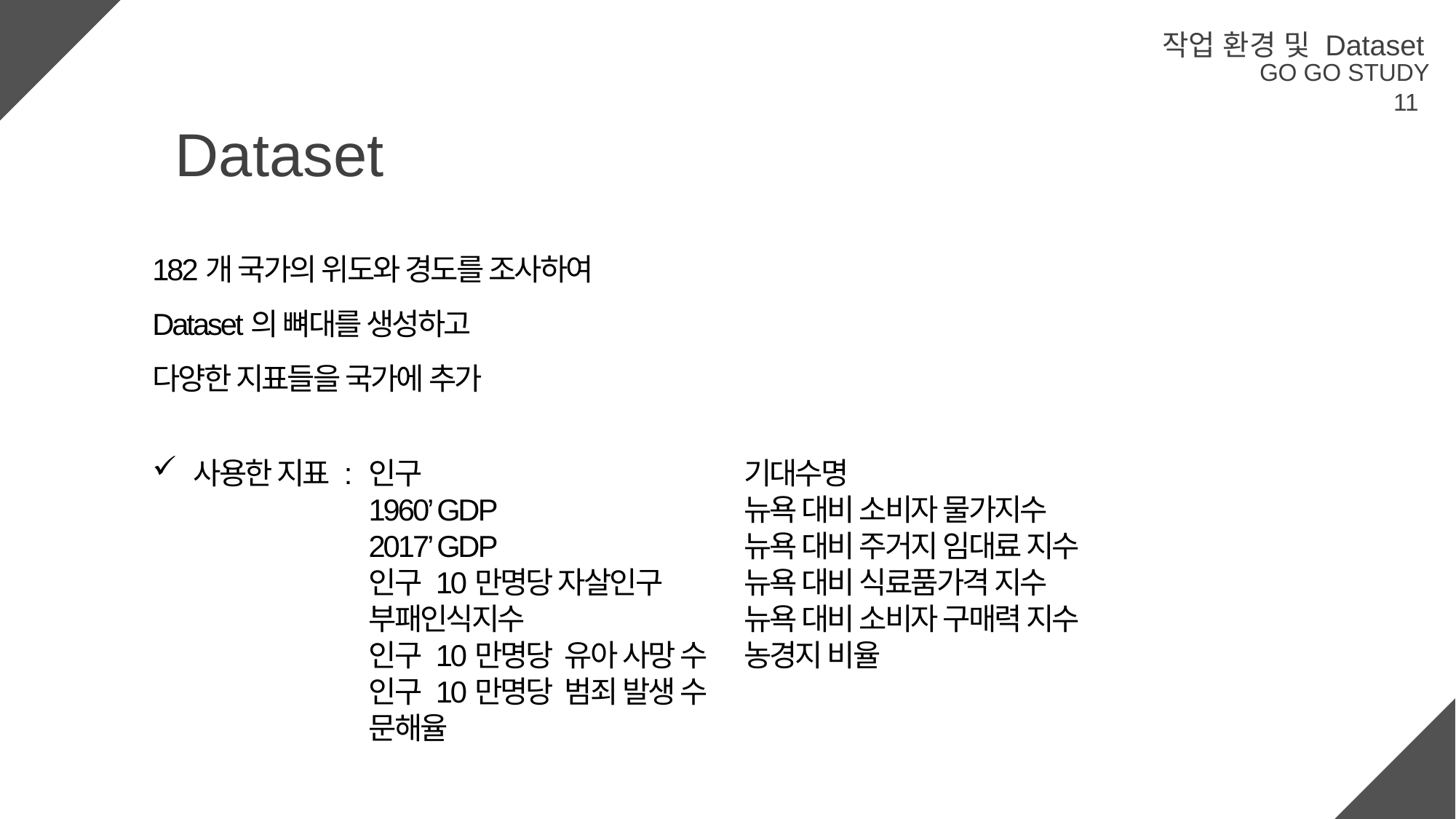

작업 환경 및 Dataset
GO GO STUDY
11
Dataset
182개 국가의 위도와 경도를 조사하여
Dataset의 뼈대를 생성하고
다양한 지표들을 국가에 추가

사용한 지표 :
인구
1960’ GDP
2017’ GDP
인구 10만명당 자살인구
부패인식지수
인구 10만명당  유아 사망 수
인구 10만명당  범죄 발생 수
문해율
기대수명
뉴욕 대비 소비자 물가지수
뉴욕 대비 주거지 임대료 지수
뉴욕 대비 식료품가격 지수
뉴욕 대비 소비자 구매력 지수
농경지 비율